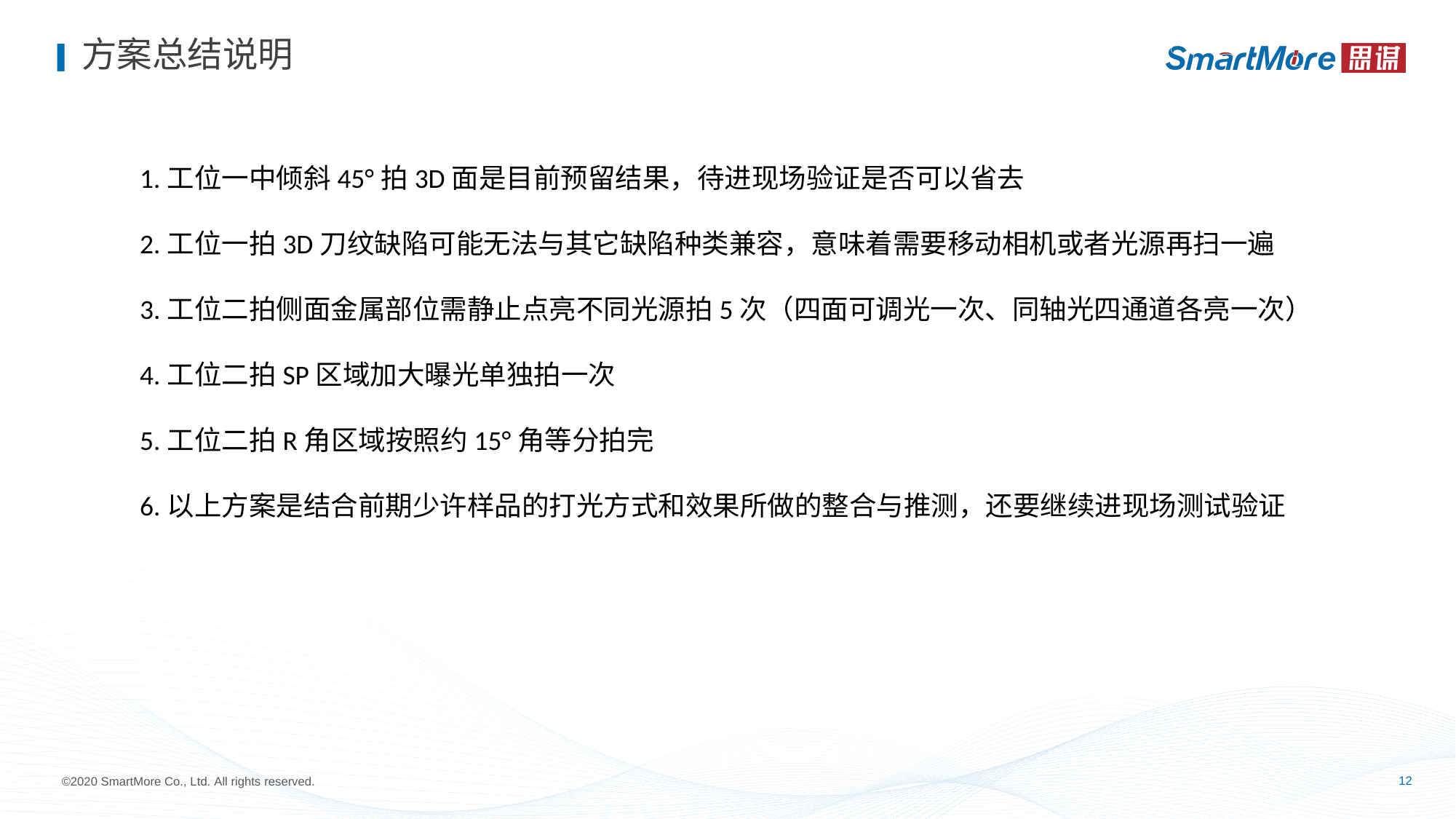

# 方案总结说明
1.工位一中倾斜45°拍3D面是目前预留结果，待进现场验证是否可以省去

2.工位一拍3D刀纹缺陷可能无法与其它缺陷种类兼容，意味着需要移动相机或者光源再扫一遍

3.工位二拍侧面金属部位需静止点亮不同光源拍5次（四面可调光一次、同轴光四通道各亮一次）

4.工位二拍SP区域加大曝光单独拍一次

5.工位二拍R角区域按照约15°角等分拍完

6.以上方案是结合前期少许样品的打光方式和效果所做的整合与推测，还要继续进现场测试验证